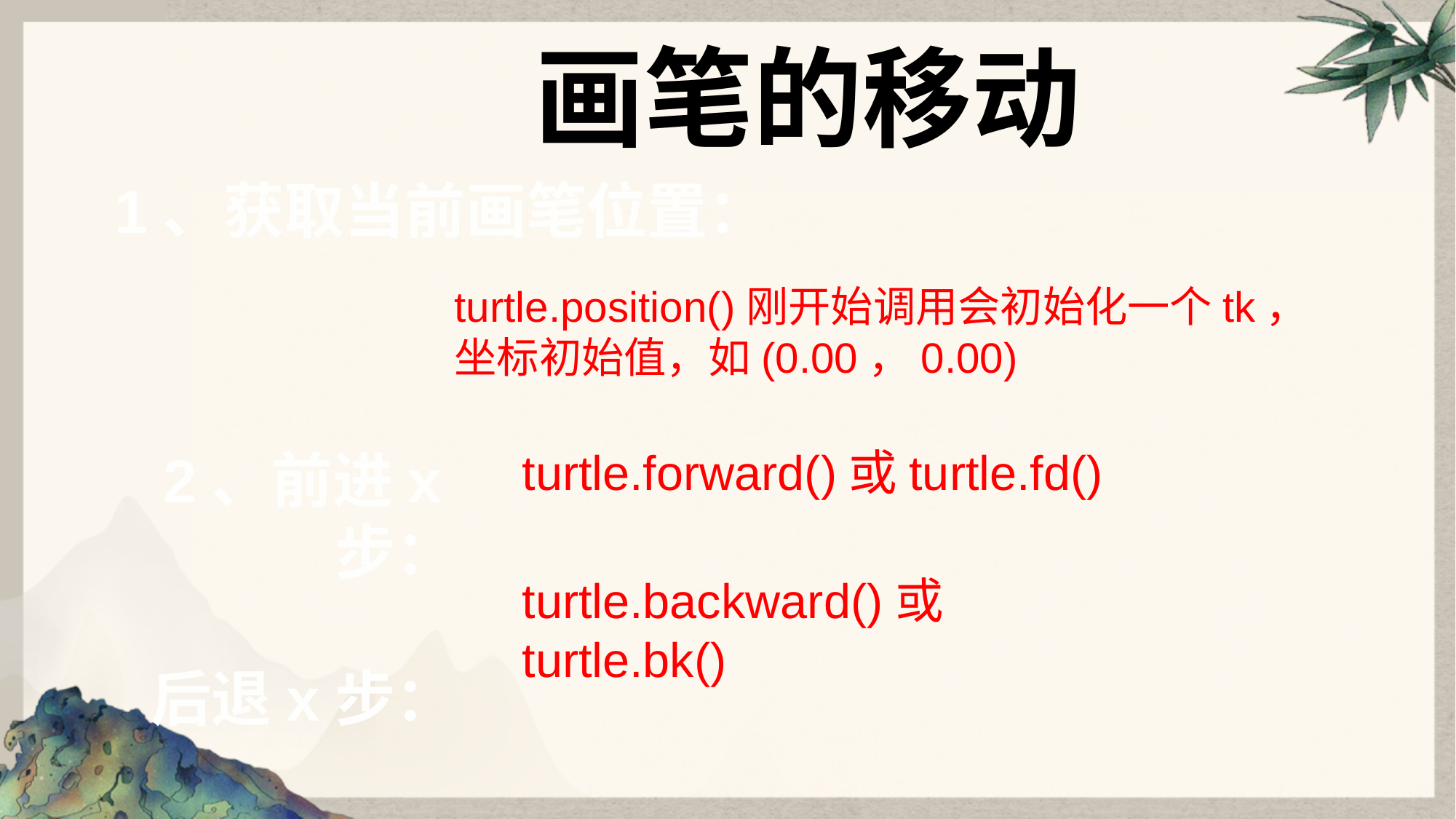

画笔的移动
1、获取当前画笔位置：
turtle.position()刚开始调用会初始化一个tk，坐标初始值，如(0.00，0.00)
2、前进x步：

后退x步：
turtle.forward()或turtle.fd()
turtle.backward()或turtle.bk()